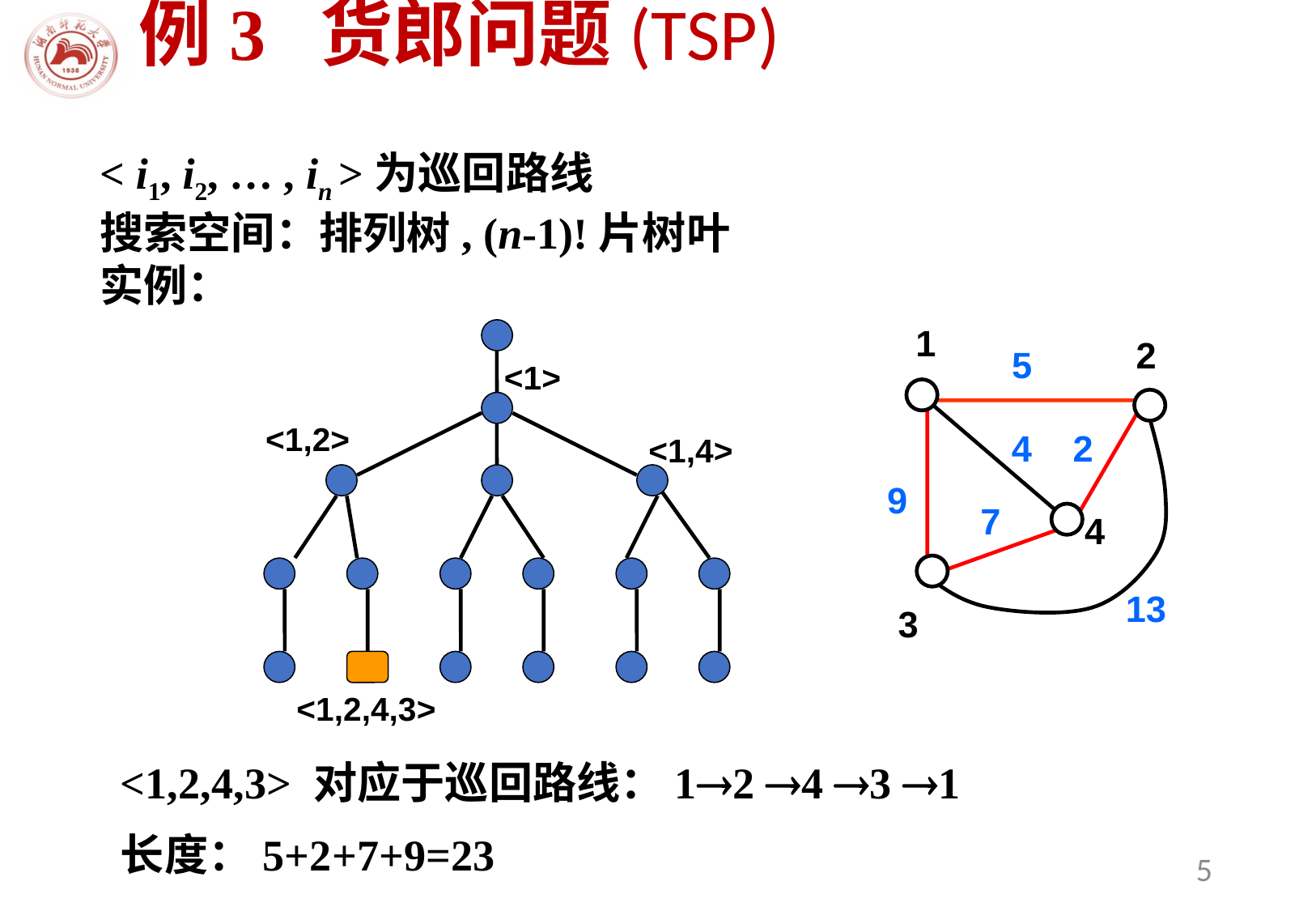

# 例3  货郎问题(TSP)
< i1, i2, … , in >为巡回路线
搜索空间：排列树, (n-1)!片树叶
实例：
1
2
5

4
2
9
7
4
13
3

<1>
<1,2>
<1,4>
<1,2,4,3>
<1,2,4,3> 对应于巡回路线：1→2 →4 →3 →1
长度：5+2+7+9=23
5